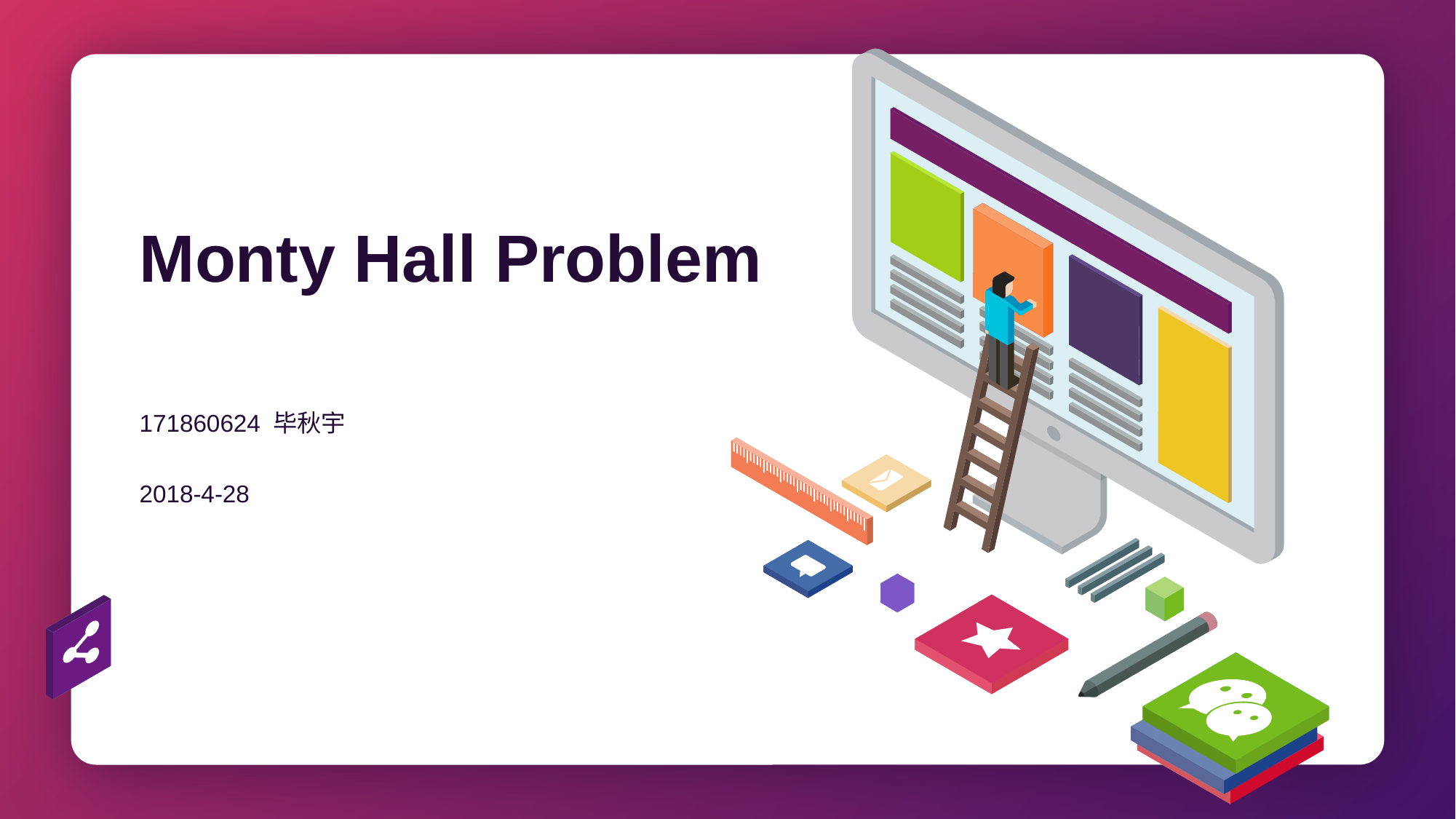

# Monty Hall Problem
171860624 毕秋宇
2018-4-28